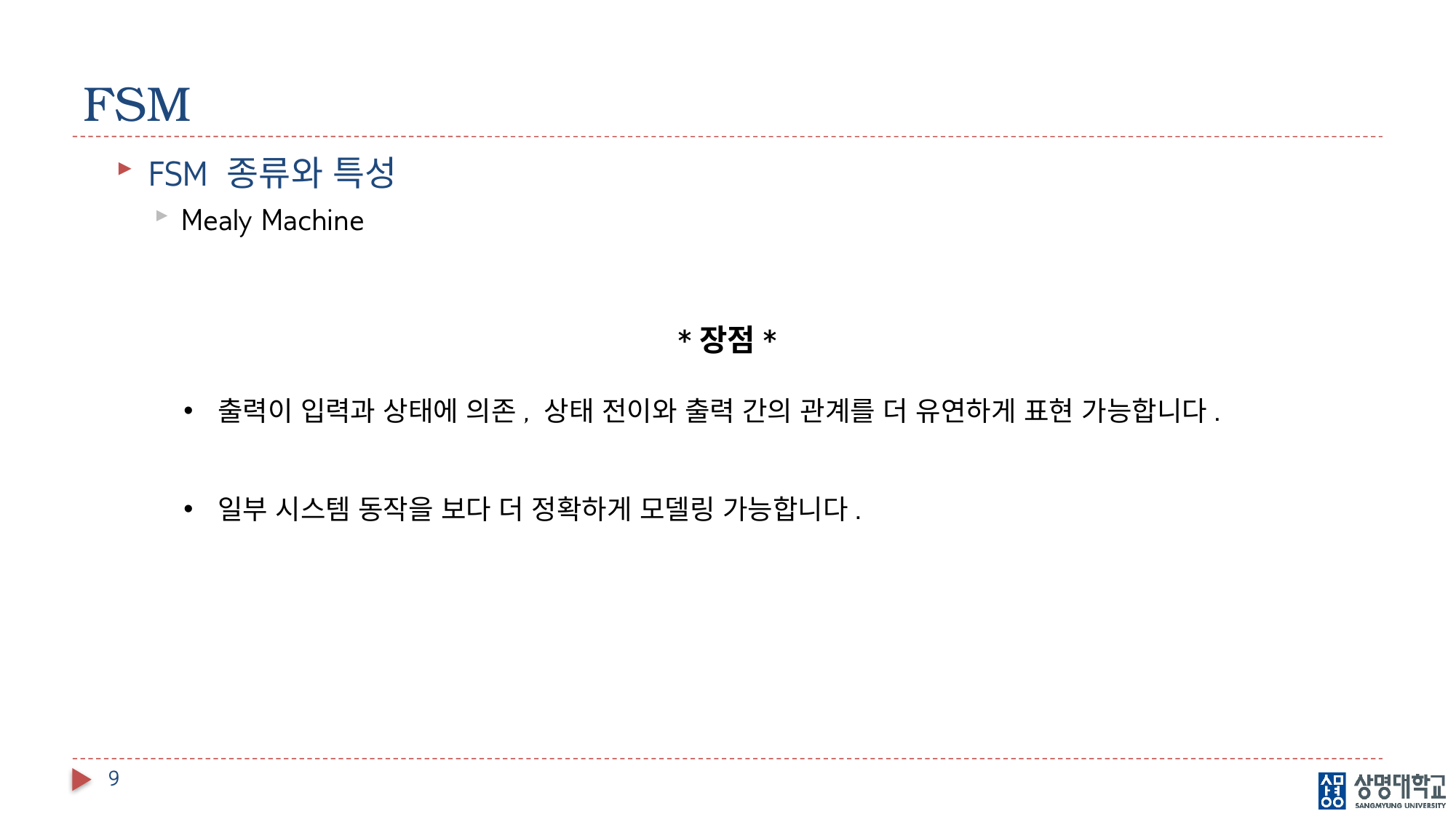

# FSM

FSM 종류와 특성
Mealy Machine

*장점*

출력이 입력과 상태에 의존, 상태 전이와 출력 간의 관계를 더 유연하게 표현 가능합니다.

일부 시스템 동작을 보다 더 정확하게 모델링 가능합니다.

9